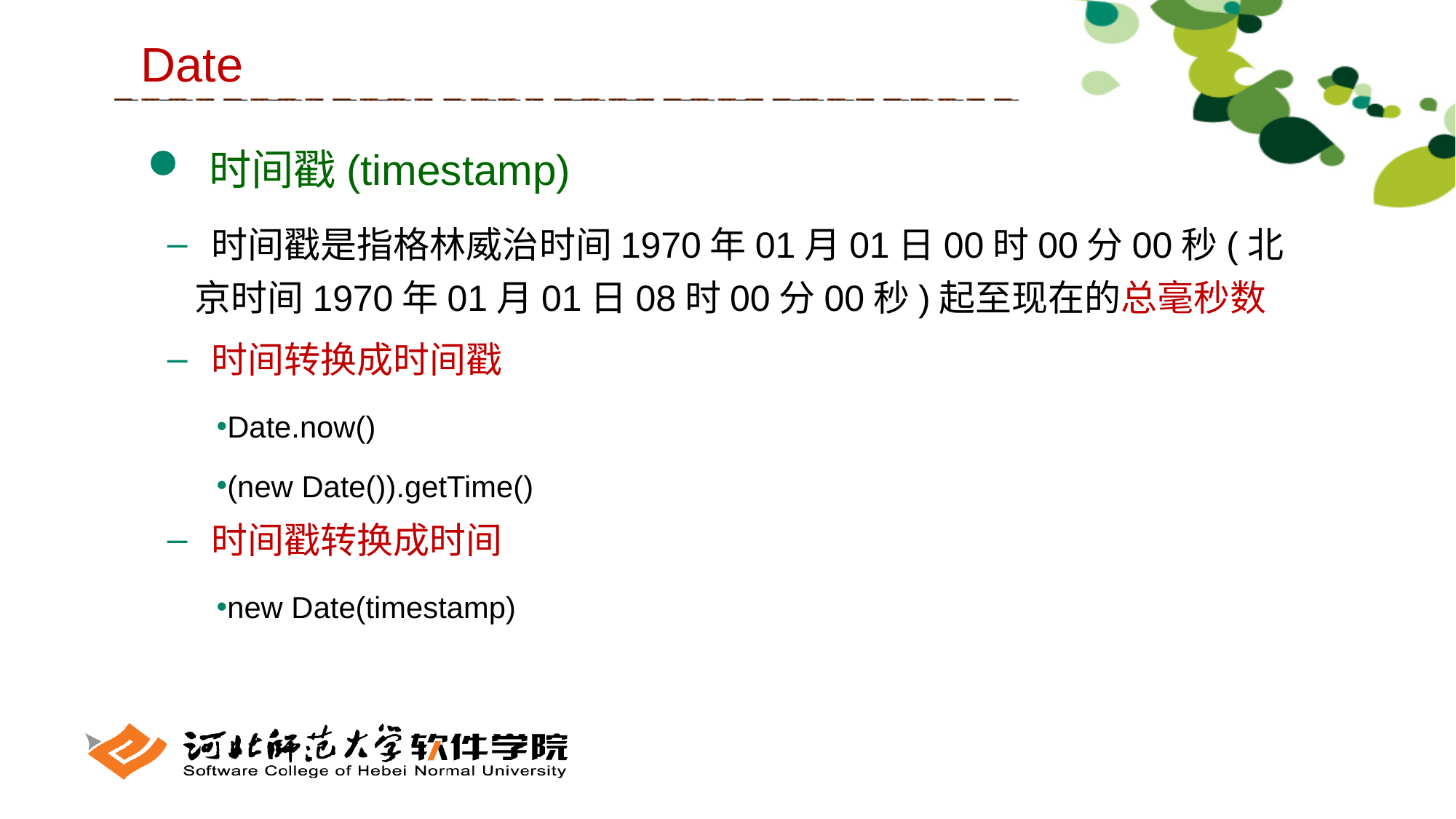

Date
 时间戳(timestamp)
 时间戳是指格林威治时间1970年01月01日00时00分00秒(北京时间1970年01月01日08时00分00秒)起至现在的总毫秒数
 时间转换成时间戳
Date.now()
(new Date()).getTime()
 时间戳转换成时间
new Date(timestamp)